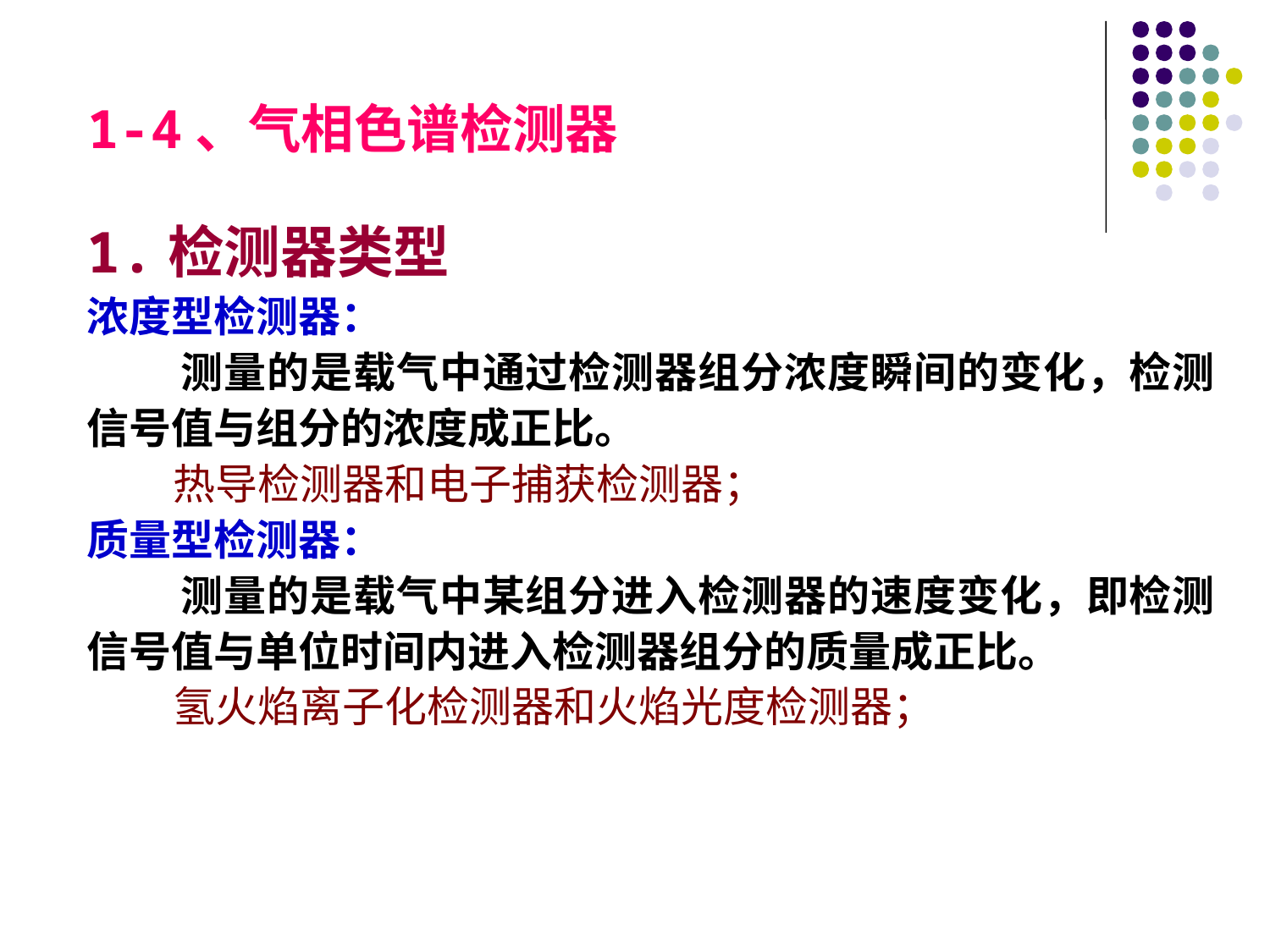

1-4、气相色谱检测器
1.检测器类型
浓度型检测器：
        测量的是载气中通过检测器组分浓度瞬间的变化，检测 信号值与组分的浓度成正比。
        热导检测器和电子捕获检测器；
质量型检测器：
        测量的是载气中某组分进入检测器的速度变化，即检测信号值与单位时间内进入检测器组分的质量成正比。
        氢火焰离子化检测器和火焰光度检测器；